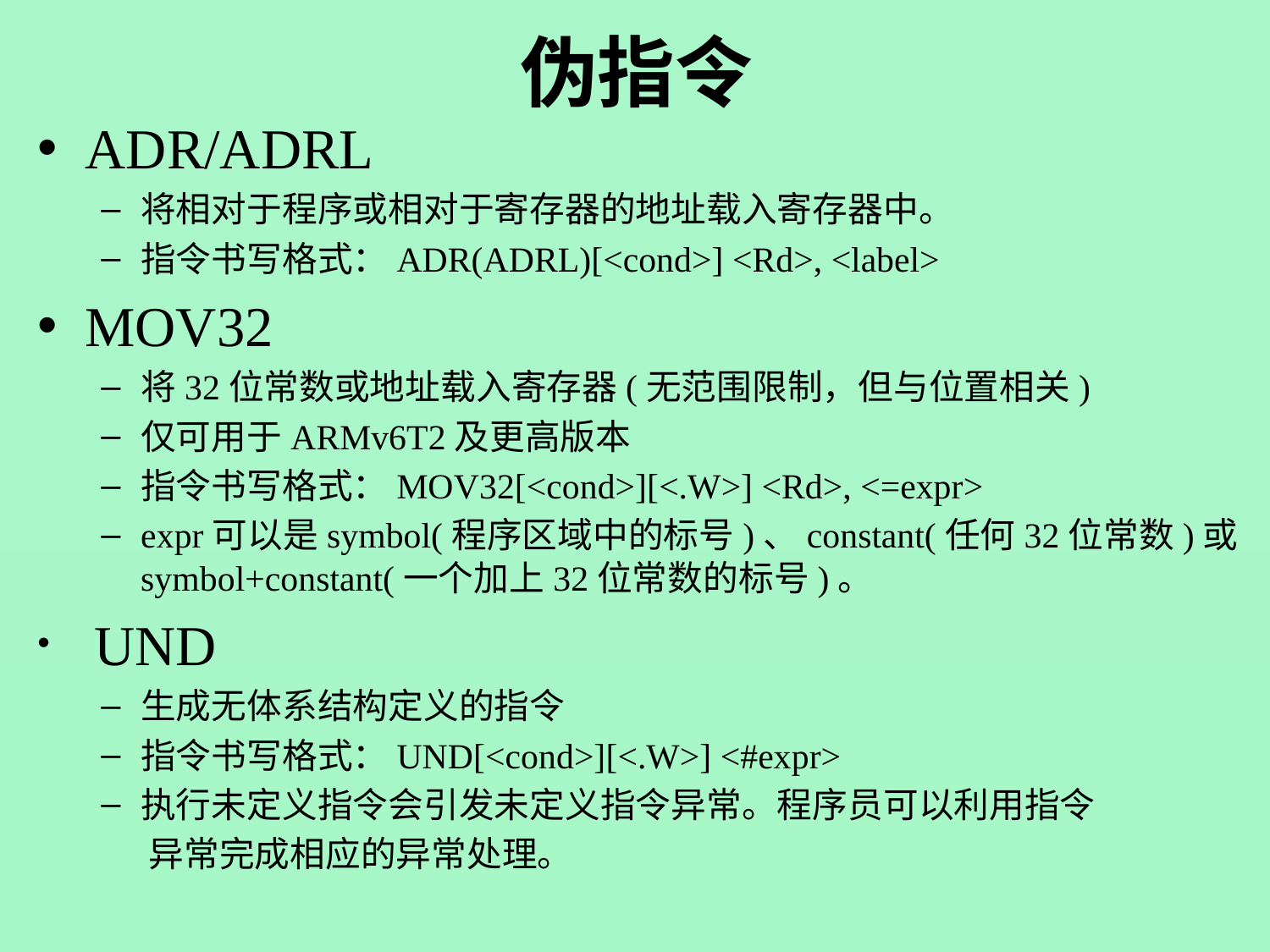

# 伪指令
ADR/ADRL
将相对于程序或相对于寄存器的地址载入寄存器中。
指令书写格式：ADR(ADRL)[<cond>] <Rd>, <label>
MOV32
将32位常数或地址载入寄存器(无范围限制，但与位置相关)
仅可用于ARMv6T2及更高版本
指令书写格式：MOV32[<cond>][<.W>] <Rd>, <=expr>
expr可以是symbol(程序区域中的标号)、constant(任何32位常数)或symbol+constant(一个加上32位常数的标号)。
 UND
生成无体系结构定义的指令
指令书写格式：UND[<cond>][<.W>] <#expr>
执行未定义指令会引发未定义指令异常。程序员可以利用指令
     异常完成相应的异常处理。